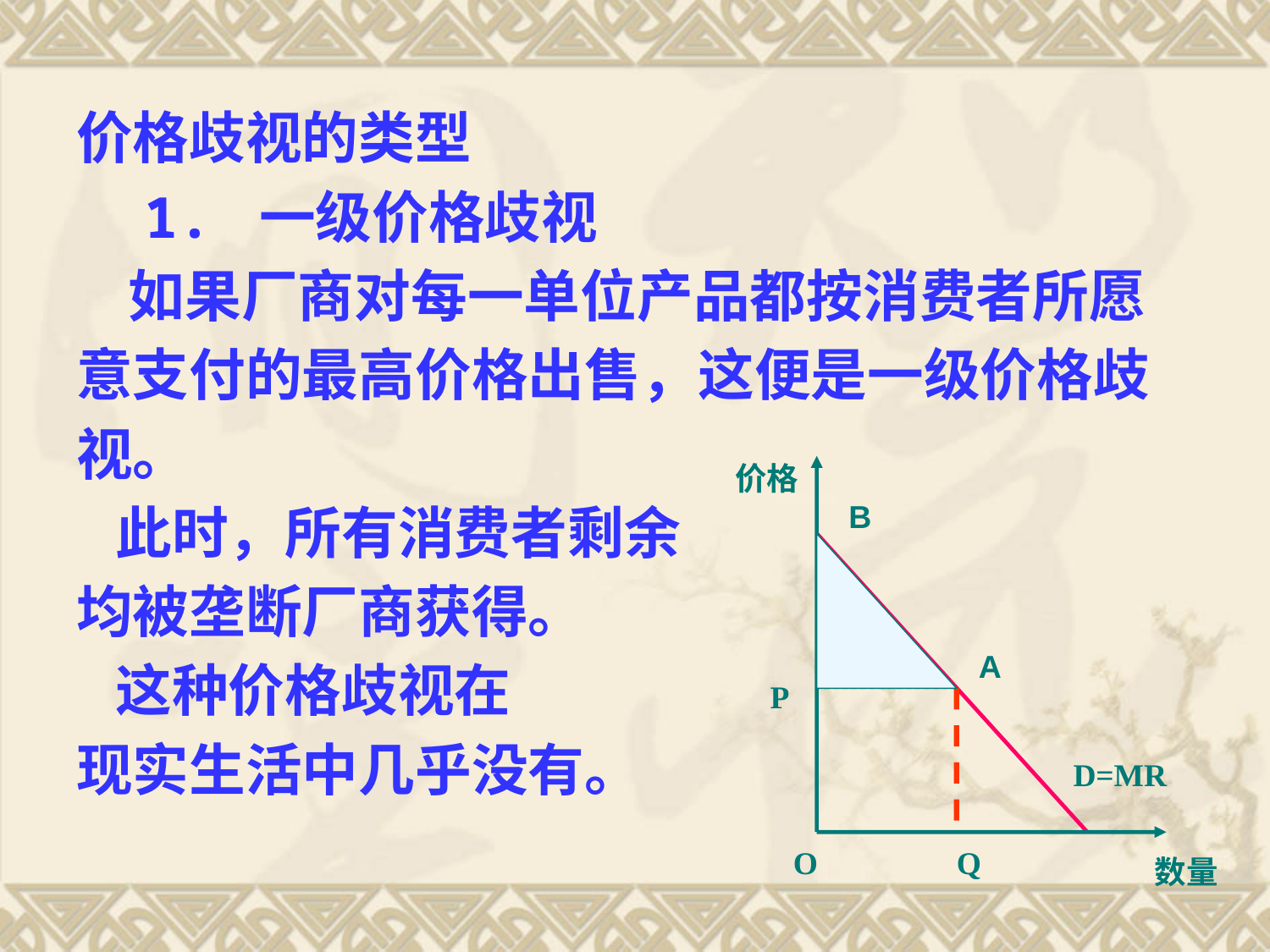

价格歧视的类型
  1. 一级价格歧视
   如果厂商对每一单位产品都按消费者所愿
意支付的最高价格出售，这便是一级价格歧
视。
  此时，所有消费者剩余
均被垄断厂商获得。
  这种价格歧视在
现实生活中几乎没有。

价格
O
数量

P

D=MR
Q
B
A